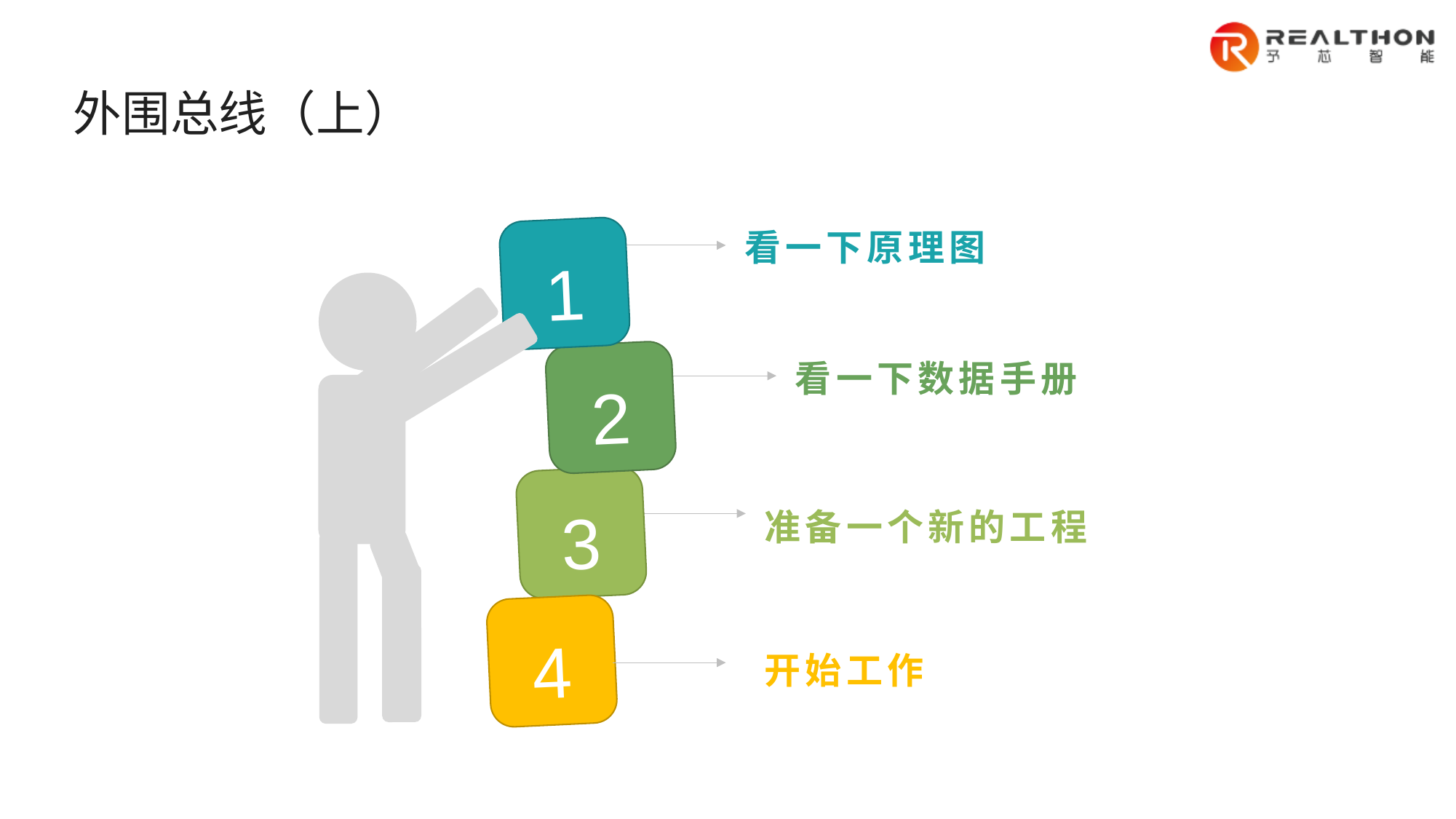

外围总线（上）
1
看一下原理图

2
看一下数据手册

3
准备一个新的工程

4
开始工作